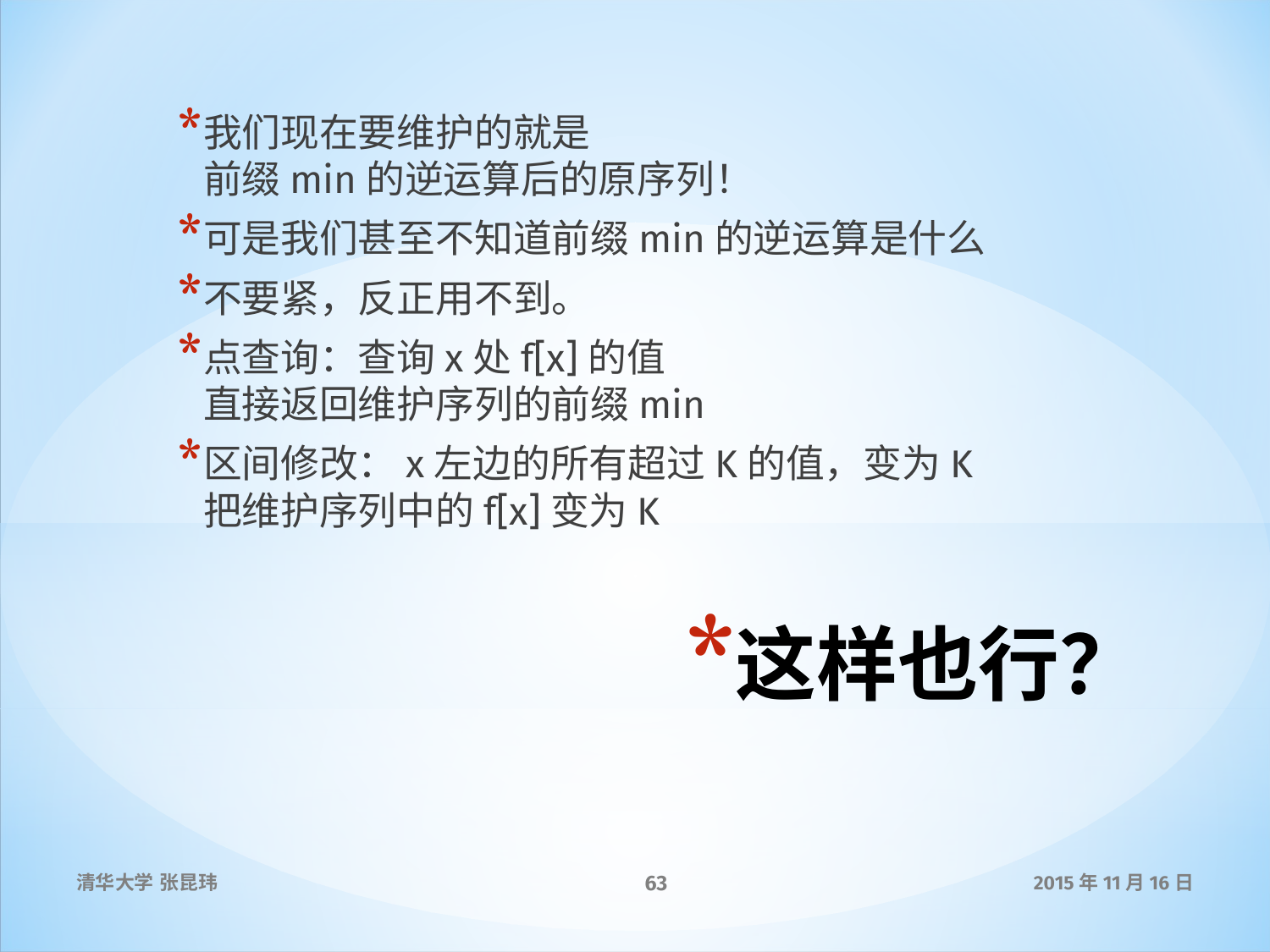

我们现在要维护的就是
前缀min的逆运算后的原序列！
可是我们甚至不知道前缀min的逆运算是什么
不要紧，反正用不到。
点查询：查询x处f[x]的值
直接返回维护序列的前缀min
区间修改：x左边的所有超过K的值，变为K
把维护序列中的f[x]变为K
# 这样也行？
清华大学 张昆玮
63
2015年11月16日